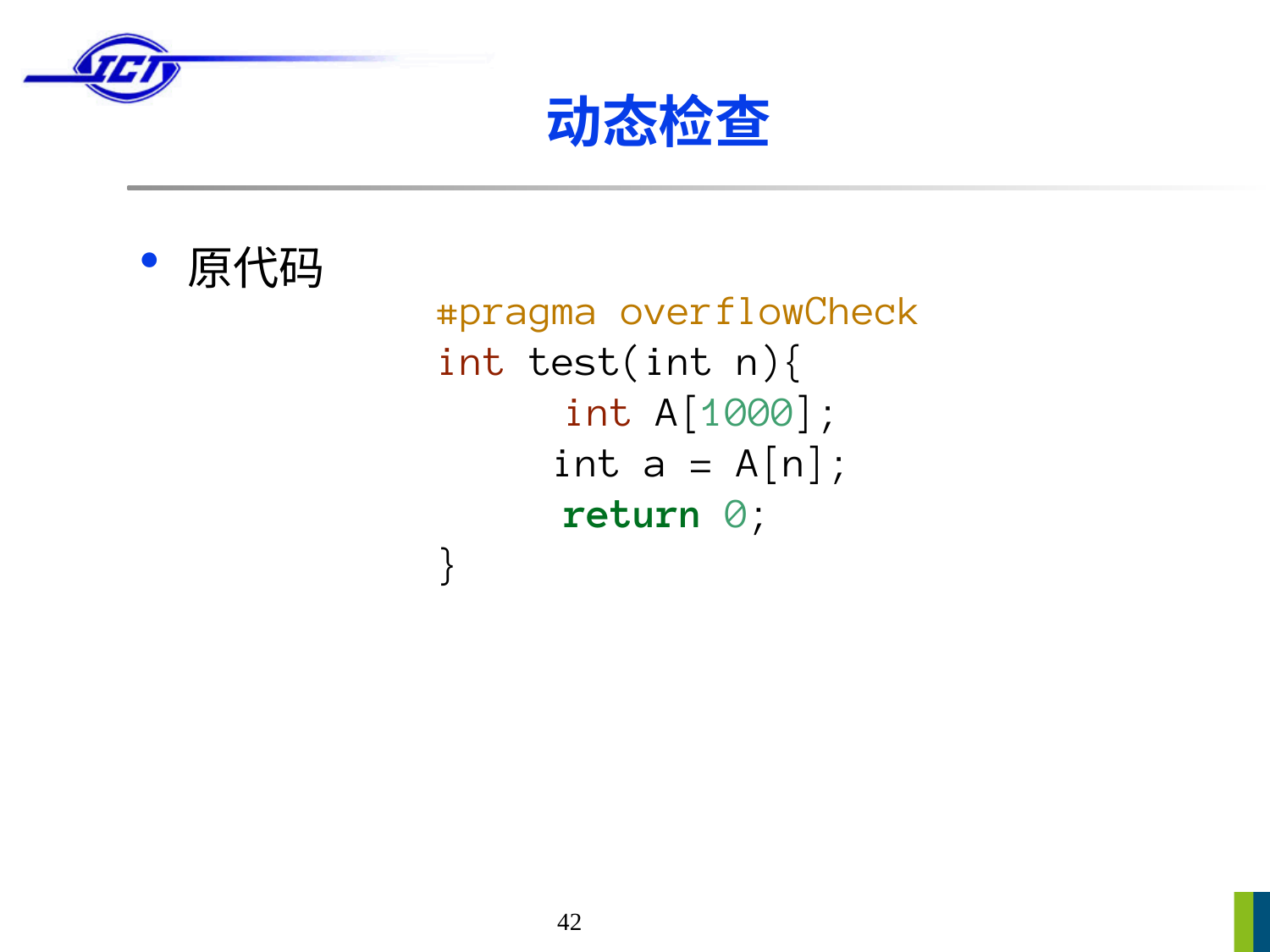

# 动态检查
原代码
#pragma overflowCheck
int test(int n){
	int A[1000];
     int a = A[n];
	return 0;
}